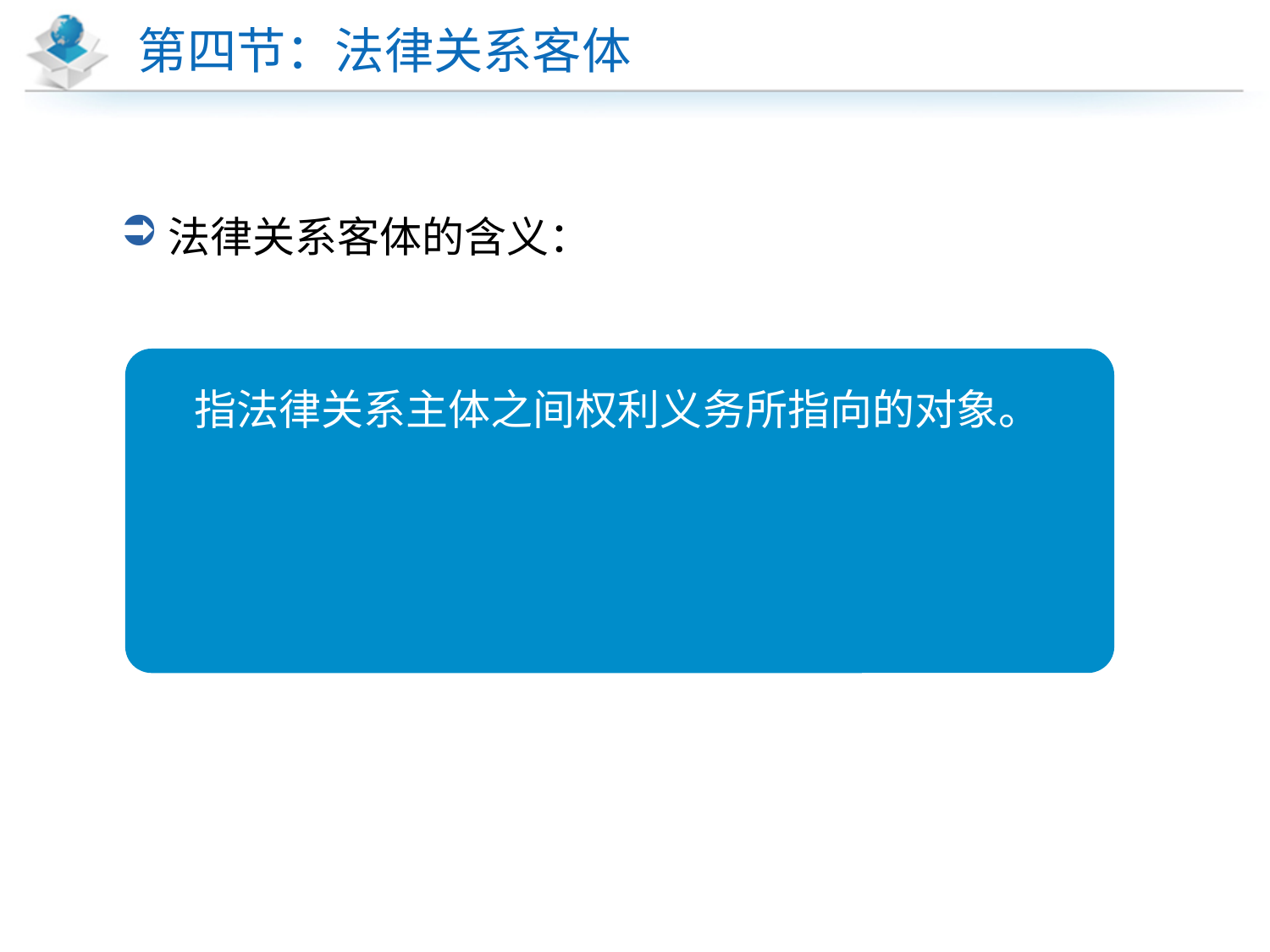

# 第四节：法律关系客体
法律关系客体的含义：

指法律关系主体之间权利义务所指向的对象。